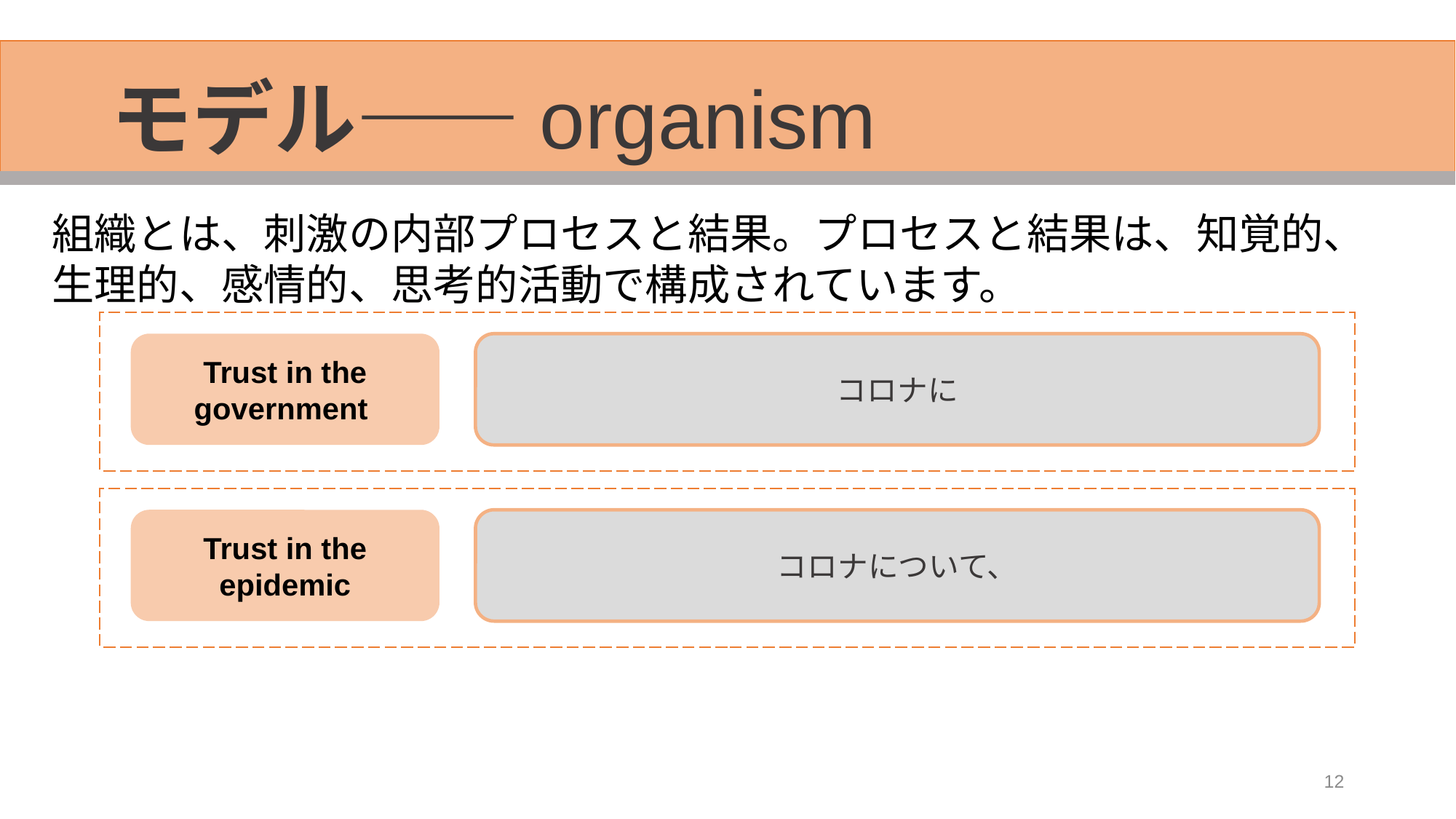

# モデル——organism
組織とは、刺激の内部プロセスと結果。プロセスと結果は、知覚的、生理的、感情的、思考的活動で構成されています。

Trust in the government
コロナに

Trust in the epidemic
コロナについて、
12